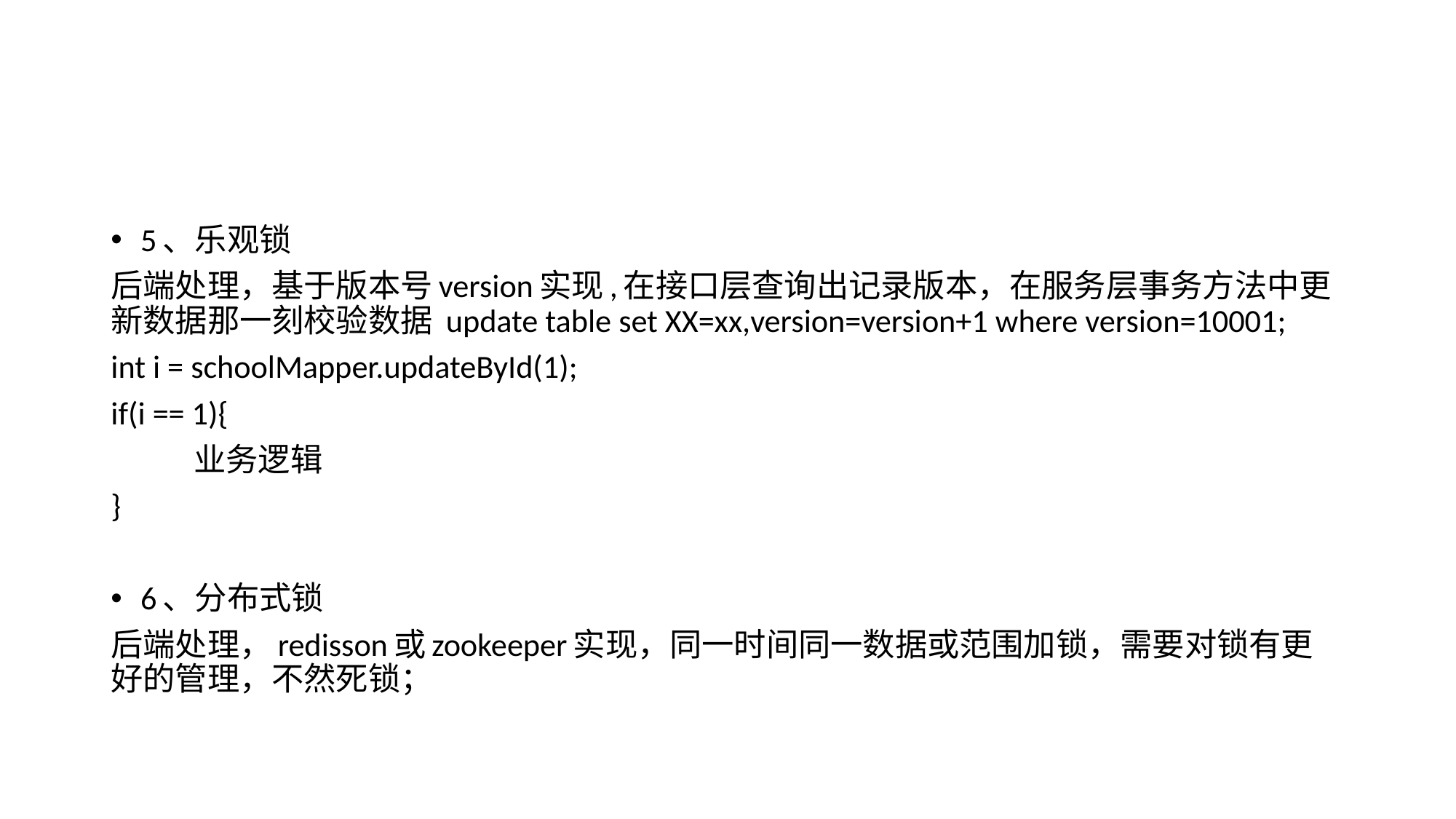

5、乐观锁
后端处理，基于版本号version实现,在接口层查询出记录版本，在服务层事务方法中更新数据那一刻校验数据 update table set XX=xx,version=version+1 where version=10001;
int i = schoolMapper.updateById(1);
if(i == 1){
	业务逻辑
}

6、分布式锁
后端处理，redisson或zookeeper实现，同一时间同一数据或范围加锁，需要对锁有更好的管理，不然死锁；